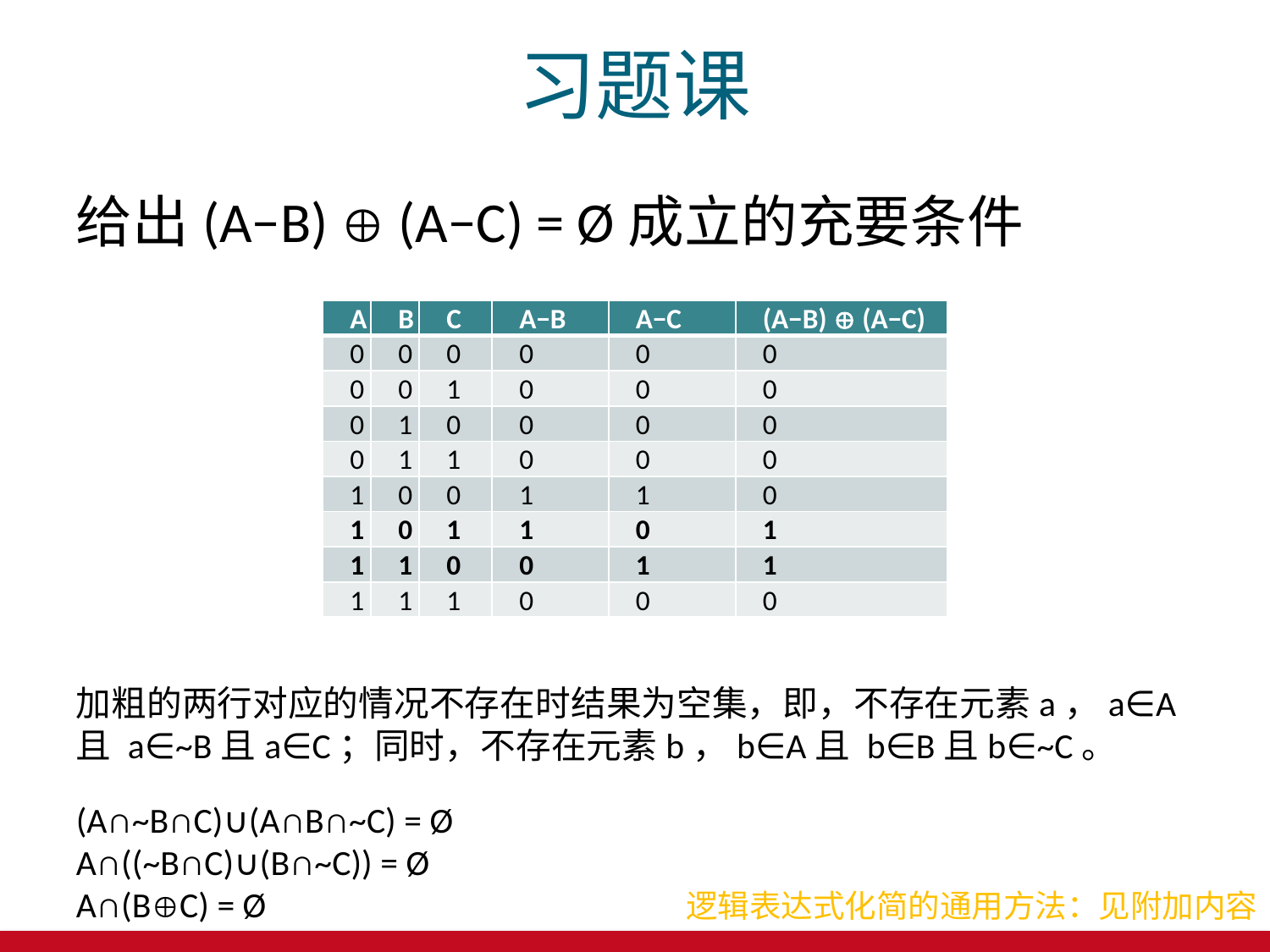

# 习题课
给出(A−B) ⊕ (A−C) = Ø成立的充要条件

加粗的两行对应的情况不存在时结果为空集，即，不存在元素a，a∈A且 a∈~B且a∈C；同时，不存在元素b，b∈A且 b∈B且b∈~C。
(A∩~B∩C)∪(A∩B∩~C) = Ø
A∩((~B∩C)∪(B∩~C)) = Ø
A∩(B⊕C) = Ø
| A | B | C | A−B | A−C | (A−B) ⊕ (A−C) |
| --- | --- | --- | --- | --- | --- |
| 0 | 0 | 0 | 0 | 0 | 0 |
| 0 | 0 | 1 | 0 | 0 | 0 |
| 0 | 1 | 0 | 0 | 0 | 0 |
| 0 | 1 | 1 | 0 | 0 | 0 |
| 1 | 0 | 0 | 1 | 1 | 0 |
| 1 | 0 | 1 | 1 | 0 | 1 |
| 1 | 1 | 0 | 0 | 1 | 1 |
| 1 | 1 | 1 | 0 | 0 | 0 |
逻辑表达式化简的通用方法：见附加内容